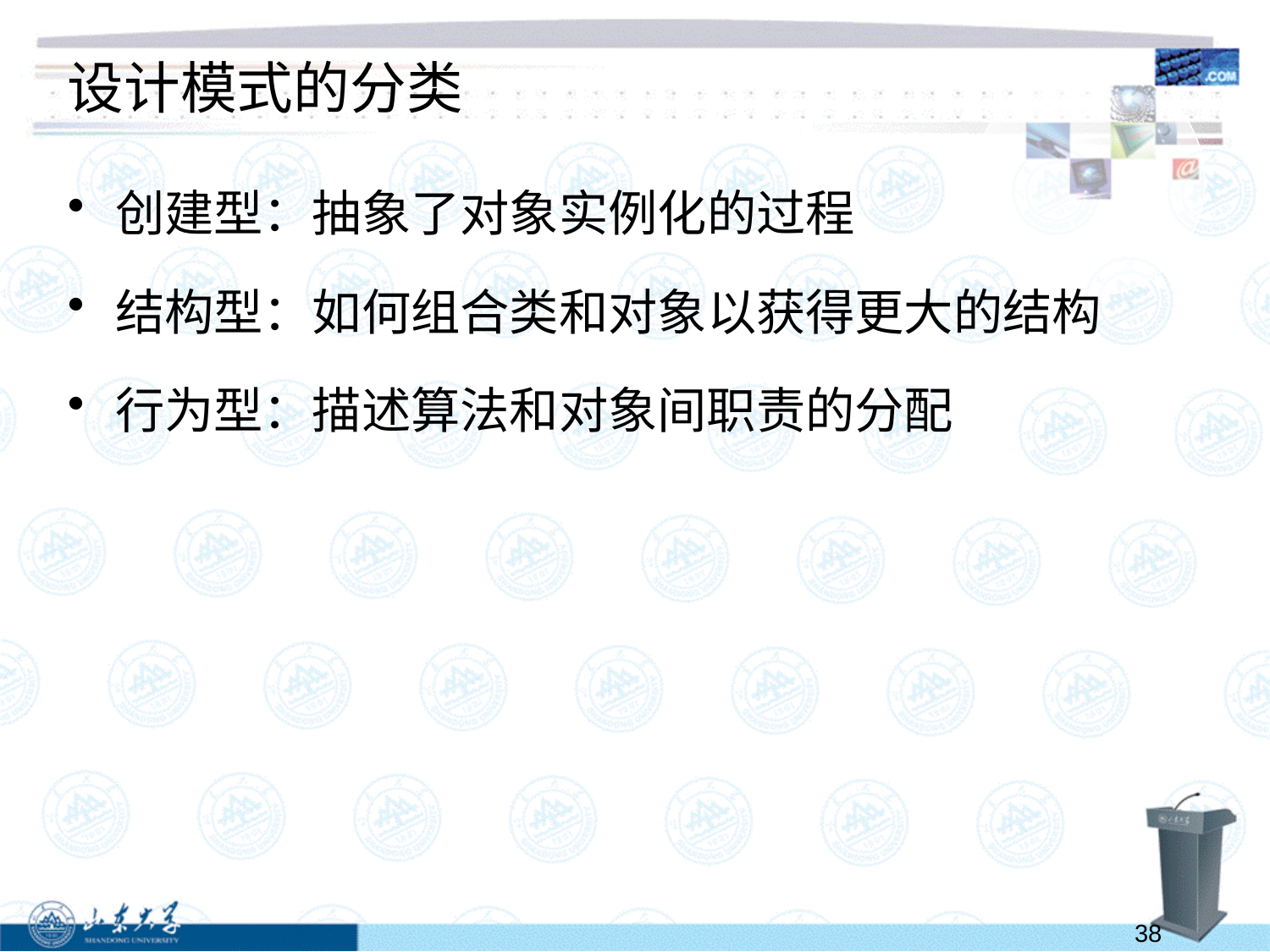

# 设计模式的分类
创建型：抽象了对象实例化的过程
结构型：如何组合类和对象以获得更大的结构
行为型：描述算法和对象间职责的分配
38